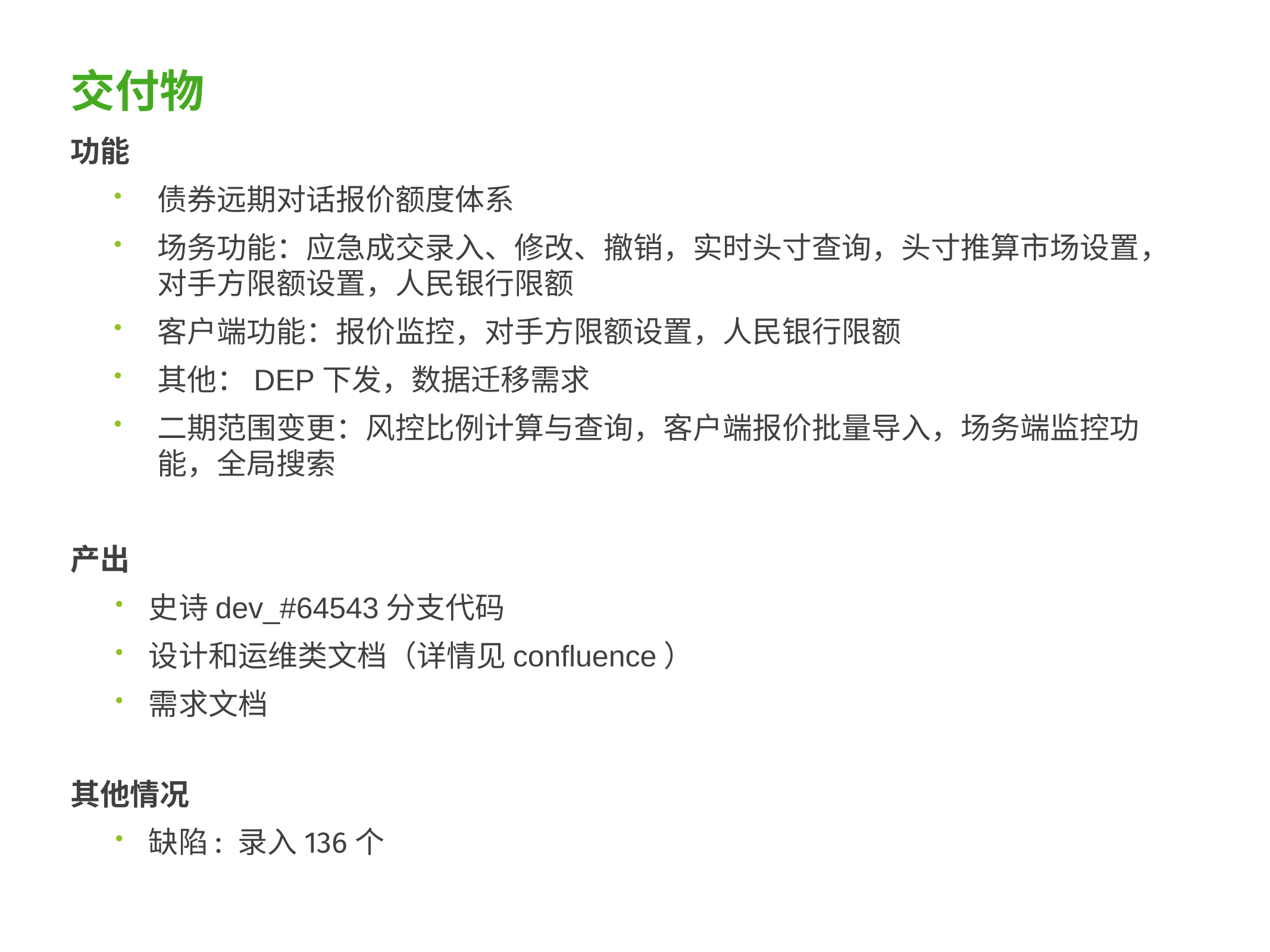

交付物

功能
债券远期对话报价额度体系
场务功能：应急成交录入、修改、撤销，实时头寸查询，头寸推算市场设置，对手方限额设置，人民银行限额
客户端功能：报价监控，对手方限额设置，人民银行限额
其他：DEP下发，数据迁移需求
二期范围变更：风控比例计算与查询，客户端报价批量导入，场务端监控功能，全局搜索

产出
史诗dev_#64543分支代码
设计和运维类文档（详情见confluence）
需求文档

其他情况
缺陷: 录入136个